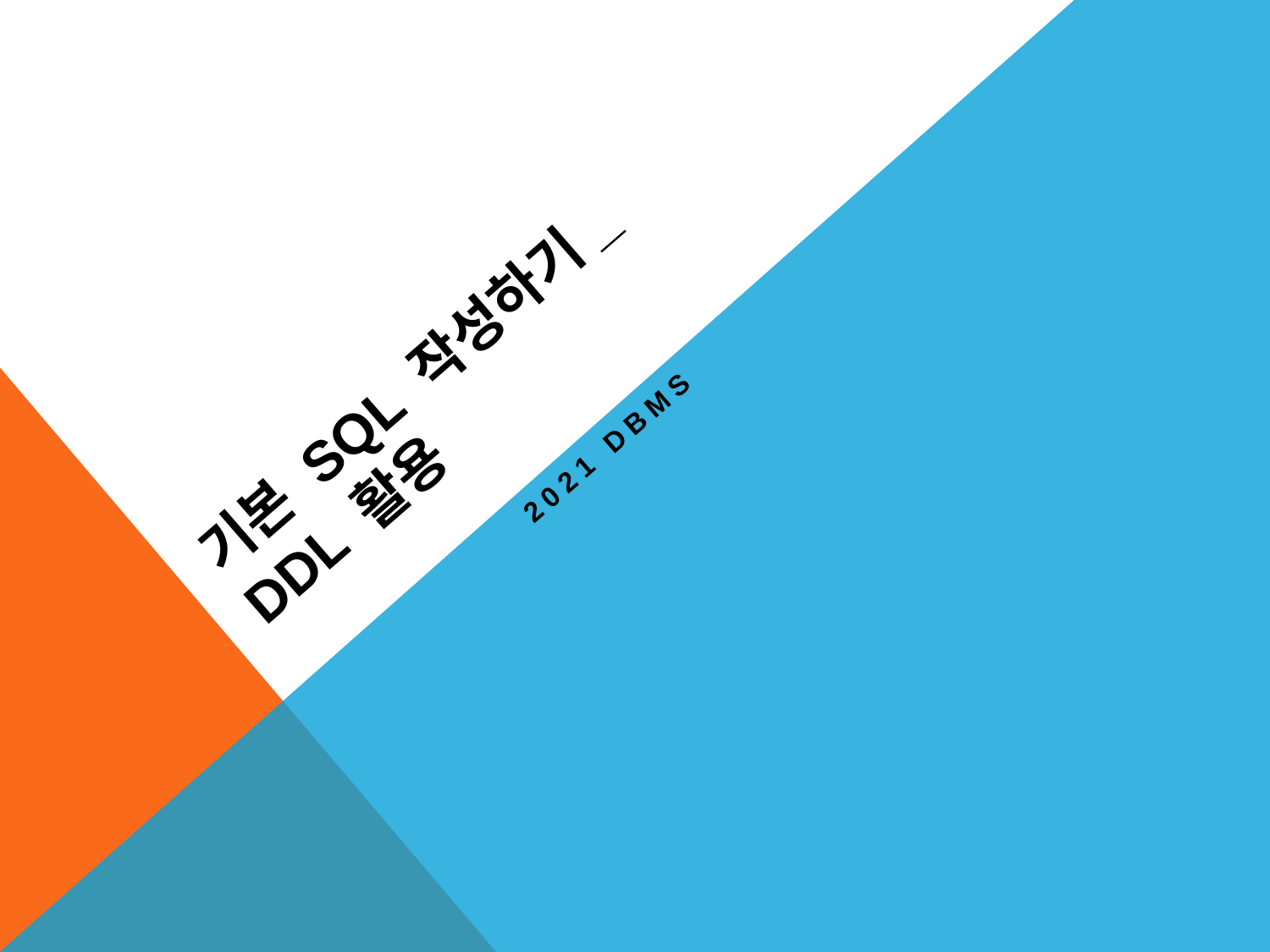

# 기본 SQL 작성하기_ DDL 활용
2021 DBMS